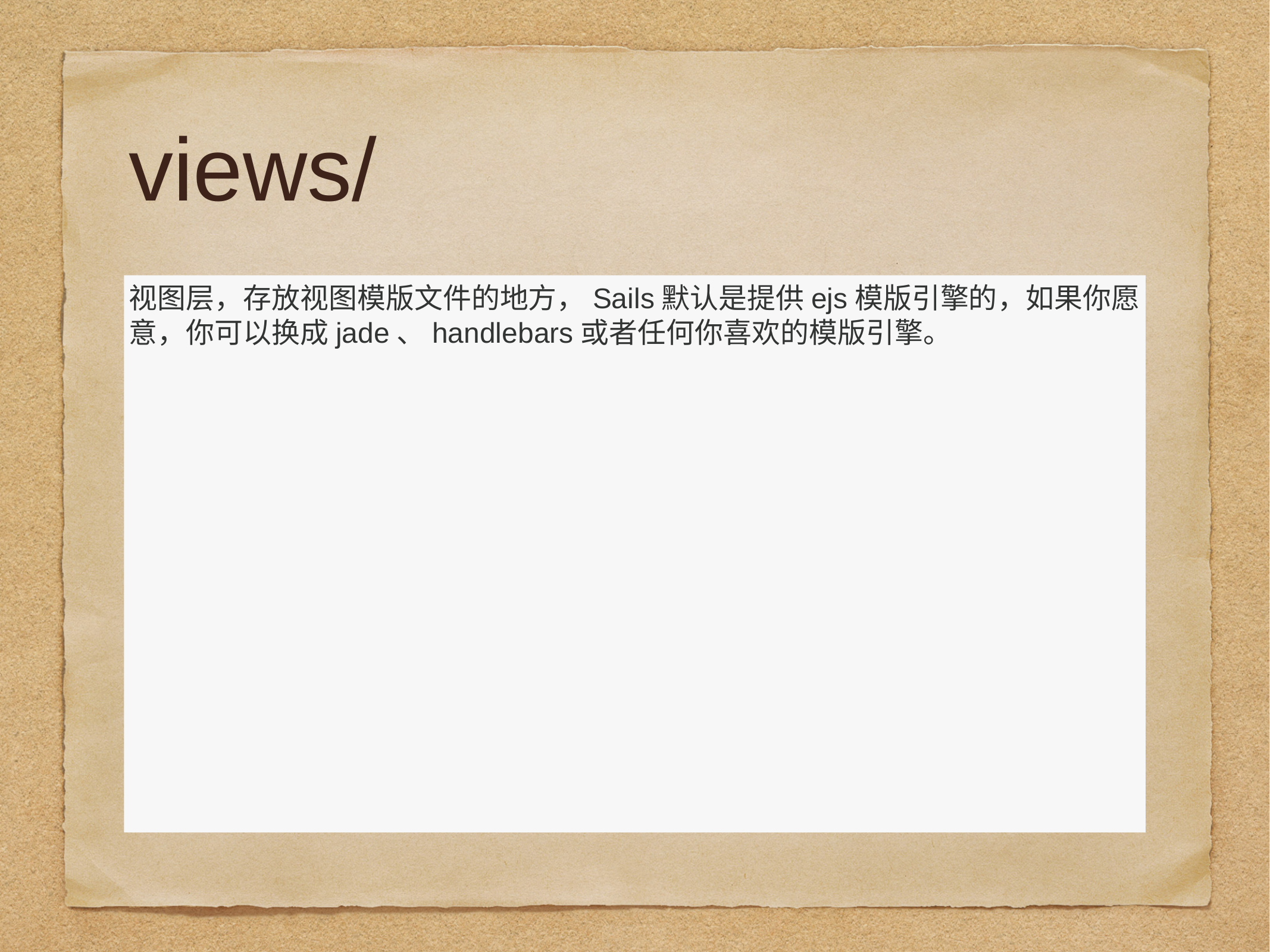

# views/
视图层，存放视图模版文件的地方，Sails默认是提供ejs模版引擎的，如果你愿意，你可以换成jade、handlebars或者任何你喜欢的模版引擎。